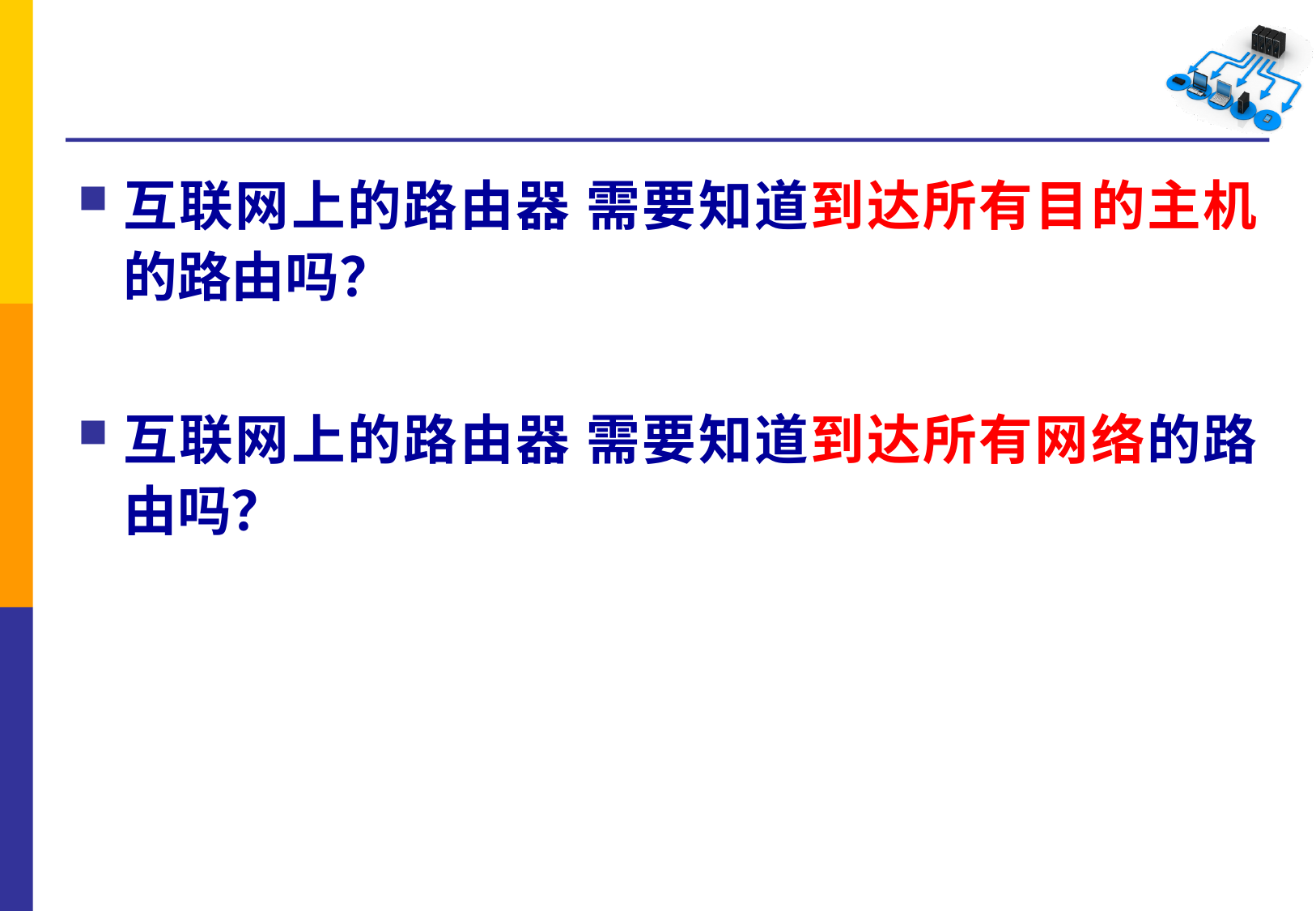

#
互联网上的路由器 需要知道到达所有目的主机的路由吗？

互联网上的路由器 需要知道到达所有网络的路由吗？